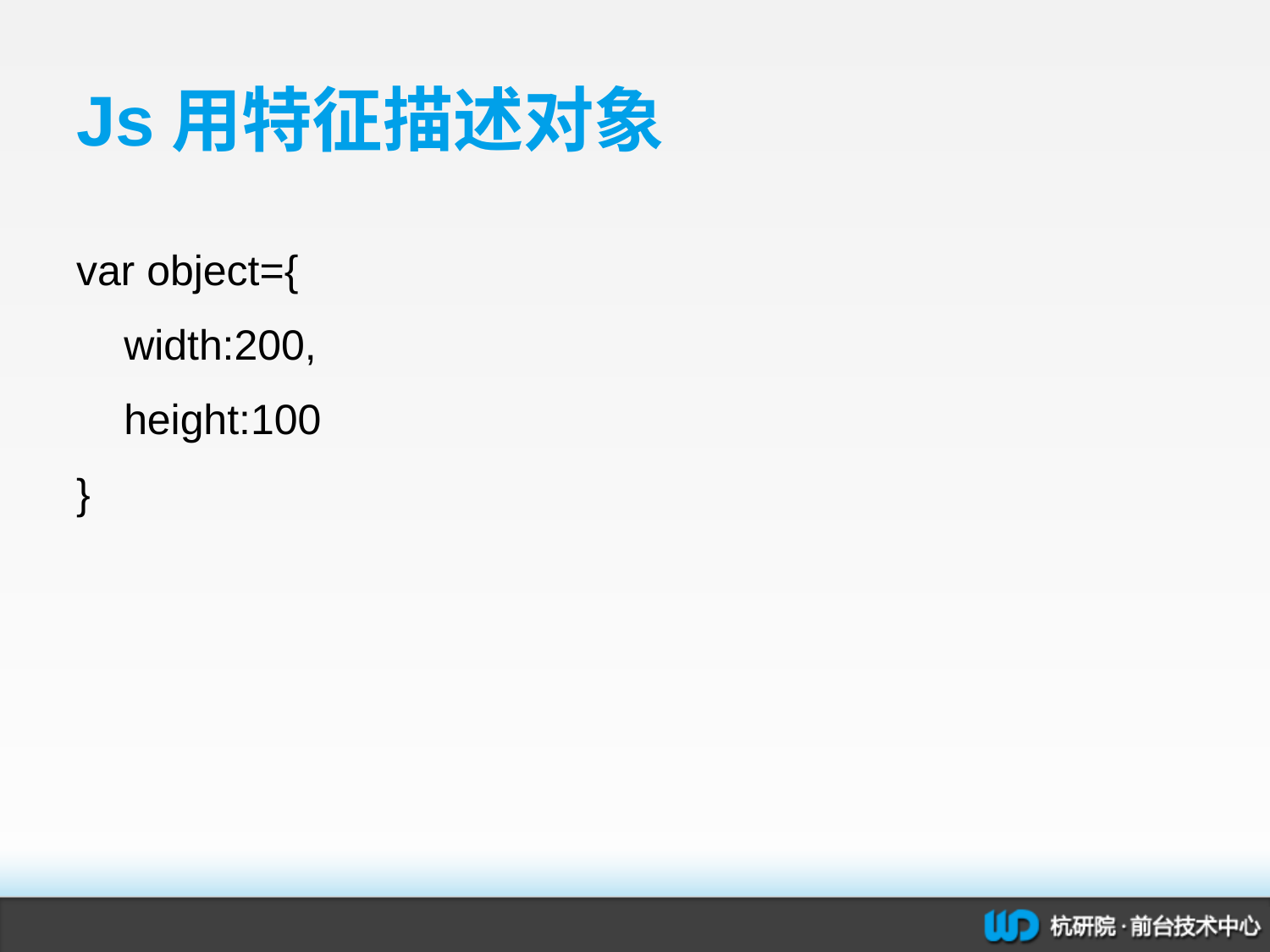

# Js用特征描述对象
var object={
	width:200,
	height:100
}